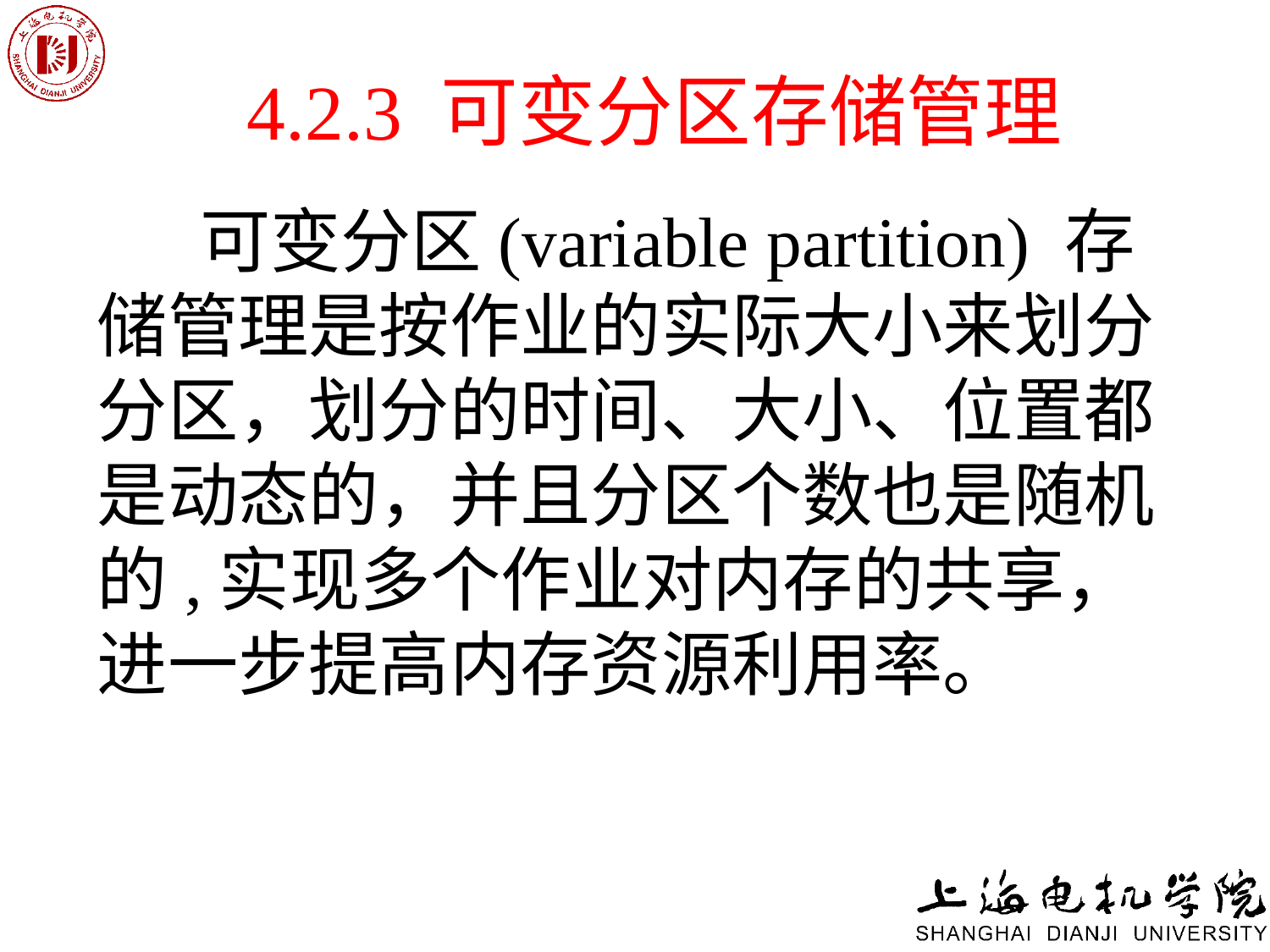

# 4.2.3 可变分区存储管理
       可变分区(variable partition) 存储管理是按作业的实际大小来划分分区，划分的时间、大小、位置都是动态的，并且分区个数也是随机的,实现多个作业对内存的共享，进一步提高内存资源利用率。